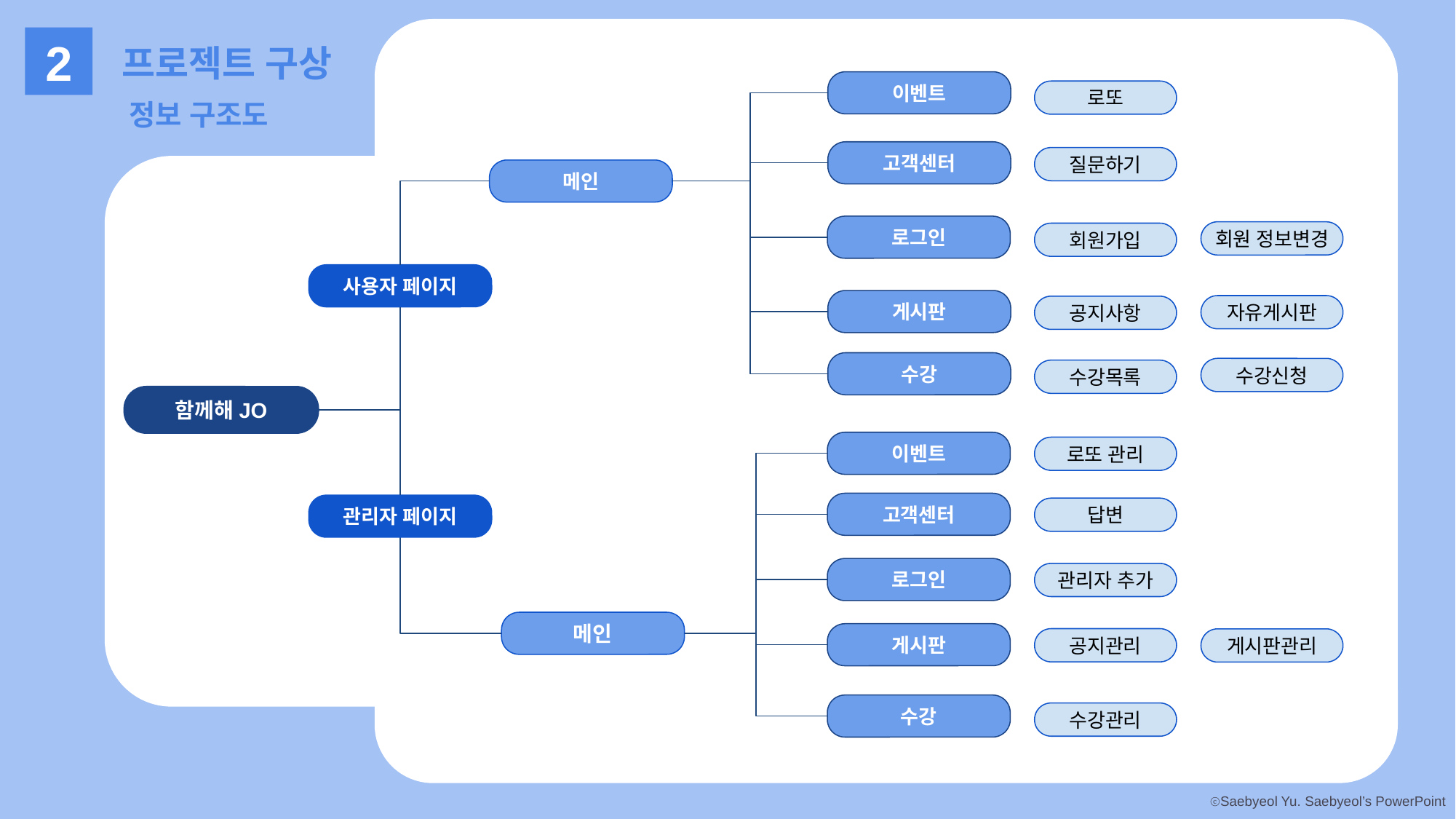

2
프로젝트 구상
이벤트
로또
고객센터
질문하기
메인
로그인
회원 정보변경
회원가입
사용자 페이지
게시판
공지사항
수강
수강신청
수강목록
함께해JO
이벤트
로또 관리
고객센터
관리자 페이지
답변
로그인
관리자 추가
메인
게시판
공지관리
수강
수강관리
정보 구조도

자유게시판
게시판관리